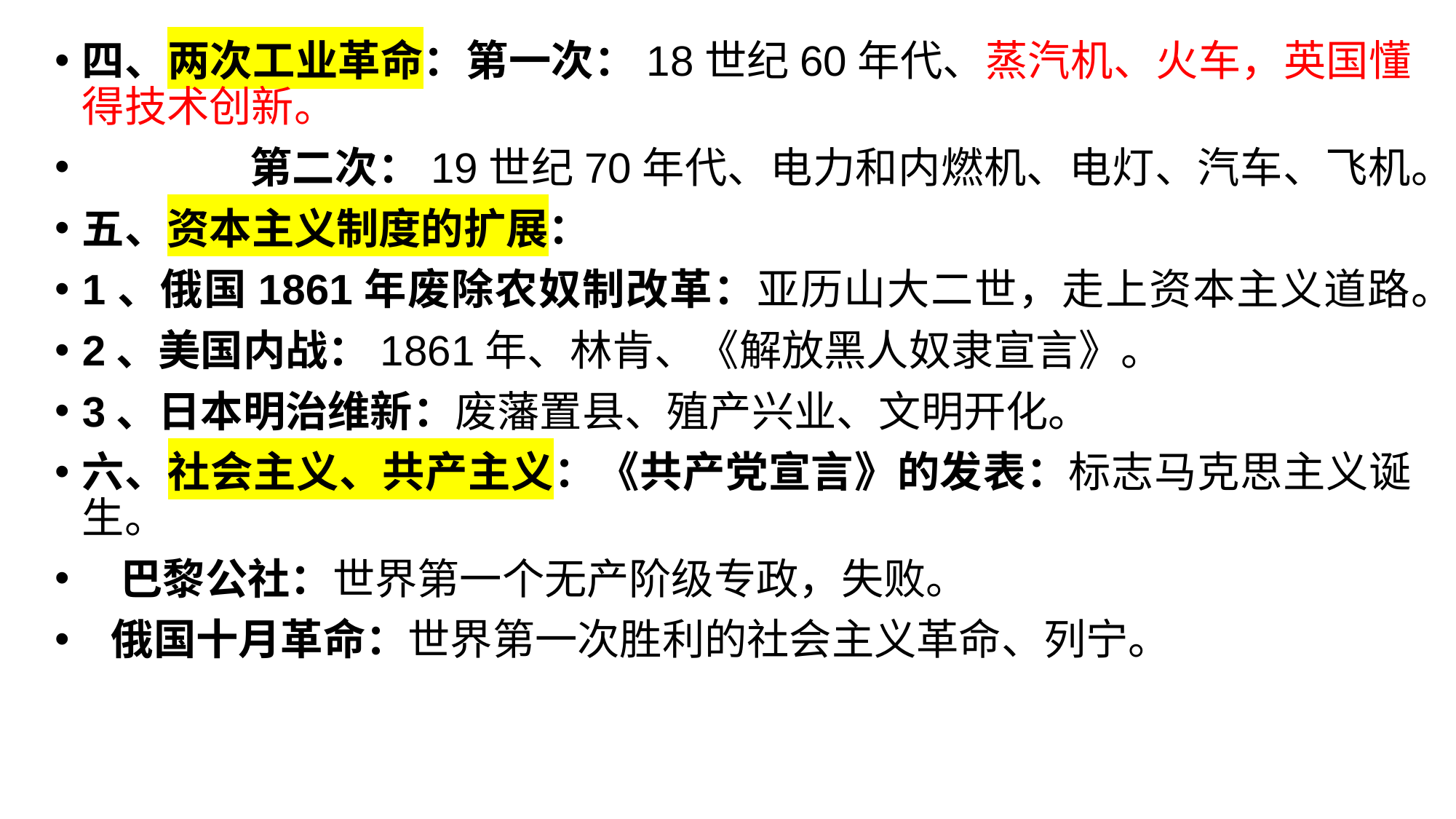

四、两次工业革命：第一次：18世纪60年代、蒸汽机、火车，英国懂得技术创新。
                第二次：19世纪70年代、电力和内燃机、电灯、汽车、飞机。
五、资本主义制度的扩展：
1、俄国1861年废除农奴制改革：亚历山大二世，走上资本主义道路。
2、美国内战：1861年、林肯、《解放黑人奴隶宣言》。
3、日本明治维新：废藩置县、殖产兴业、文明开化。
六、社会主义、共产主义：《共产党宣言》的发表：标志马克思主义诞生。
   巴黎公社：世界第一个无产阶级专政，失败。
  俄国十月革命：世界第一次胜利的社会主义革命、列宁。